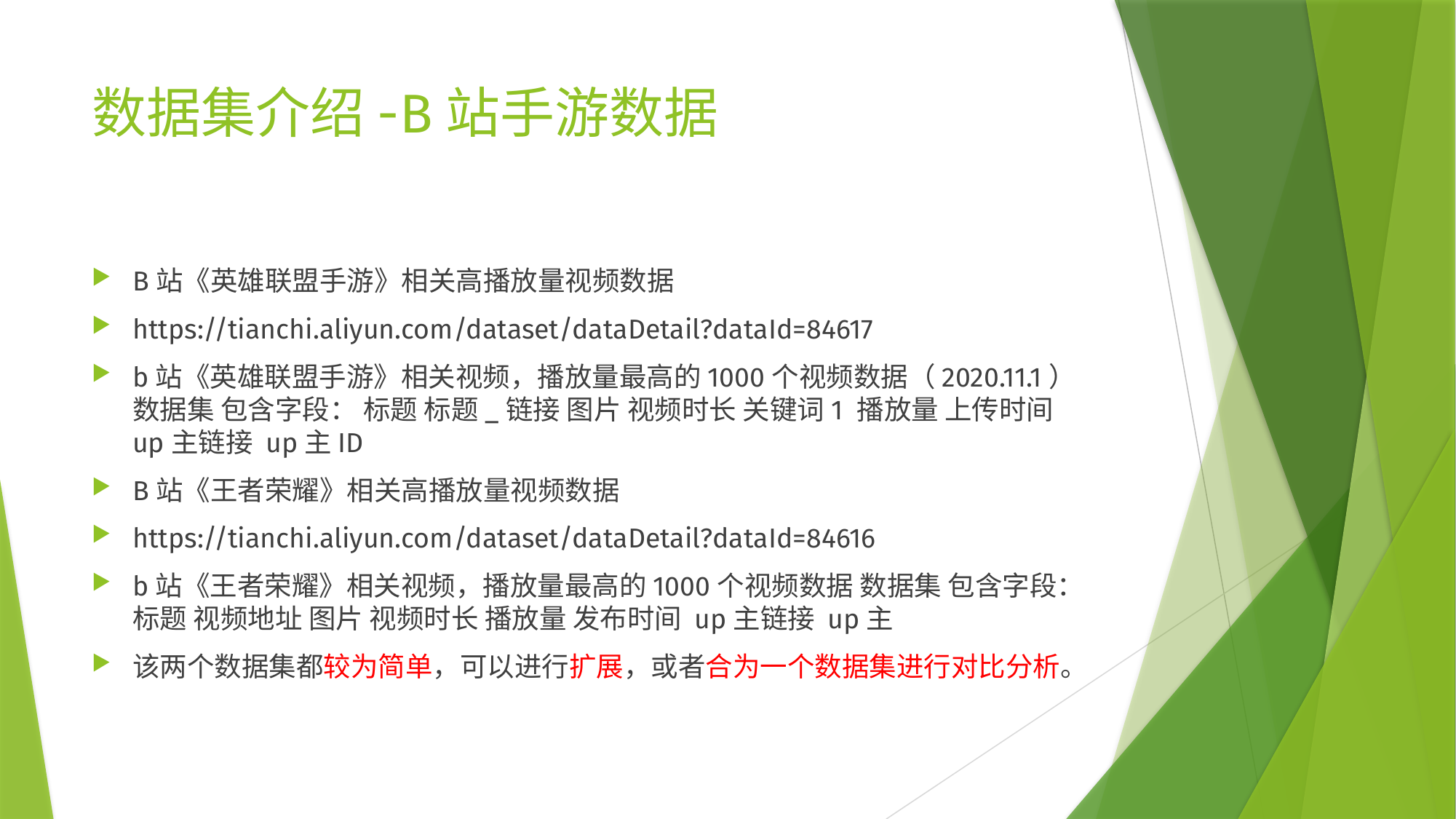

# 数据集介绍-B站手游数据
B站《英雄联盟手游》相关高播放量视频数据
https://tianchi.aliyun.com/dataset/dataDetail?dataId=84617
b站《英雄联盟手游》相关视频，播放量最高的1000个视频数据（2020.11.1） 数据集 包含字段： 标题 标题_链接 图片 视频时长 关键词1 播放量 上传时间 up主链接 up主ID
B站《王者荣耀》相关高播放量视频数据
https://tianchi.aliyun.com/dataset/dataDetail?dataId=84616
b站《王者荣耀》相关视频，播放量最高的1000个视频数据 数据集 包含字段：标题 视频地址 图片 视频时长 播放量 发布时间 up主链接 up主
该两个数据集都较为简单，可以进行扩展，或者合为一个数据集进行对比分析。